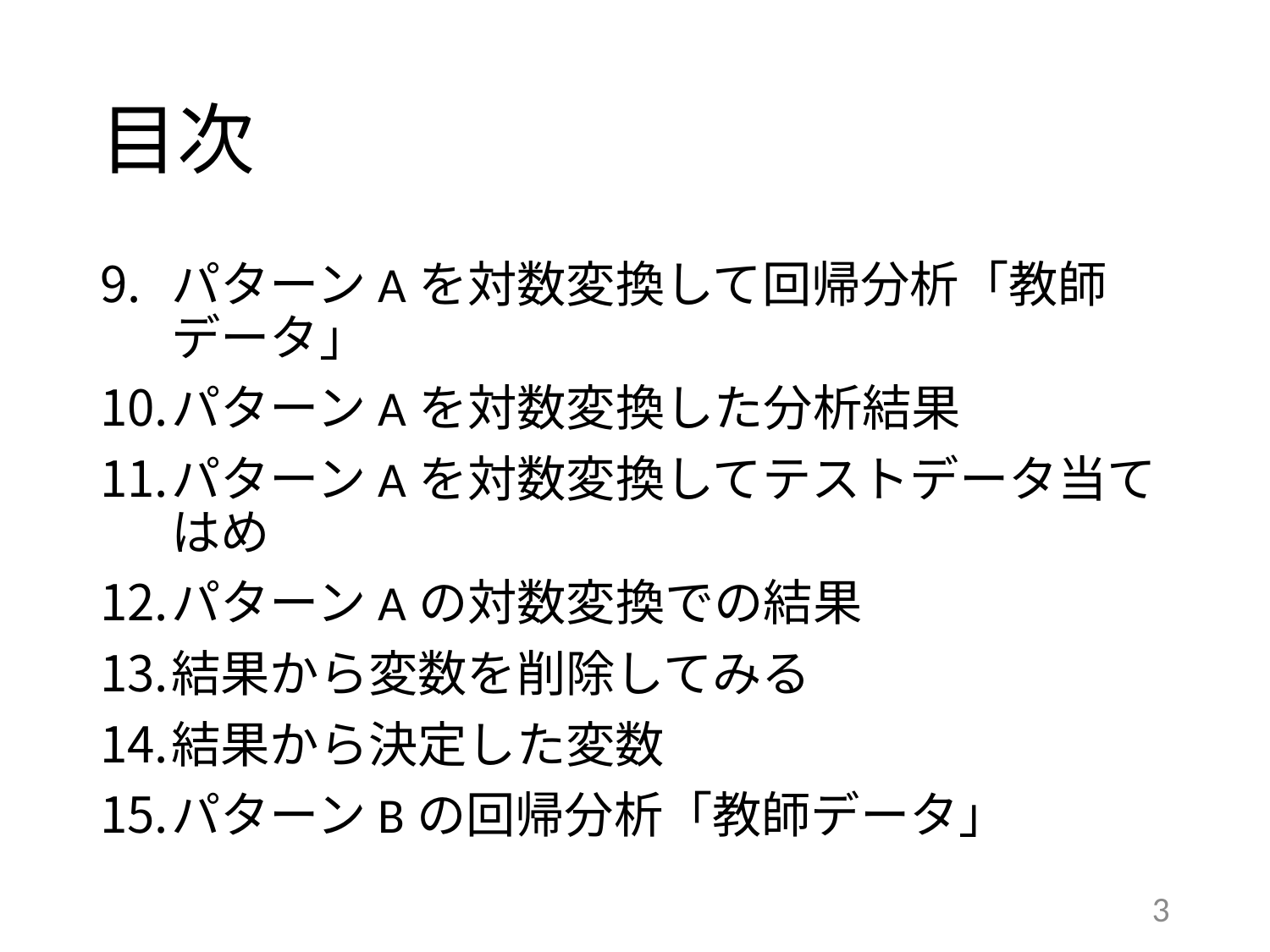

# 目次
パターンAを対数変換して回帰分析「教師データ」
パターンAを対数変換した分析結果
パターンAを対数変換してテストデータ当てはめ
パターンAの対数変換での結果
結果から変数を削除してみる
結果から決定した変数
パターンBの回帰分析「教師データ」

3